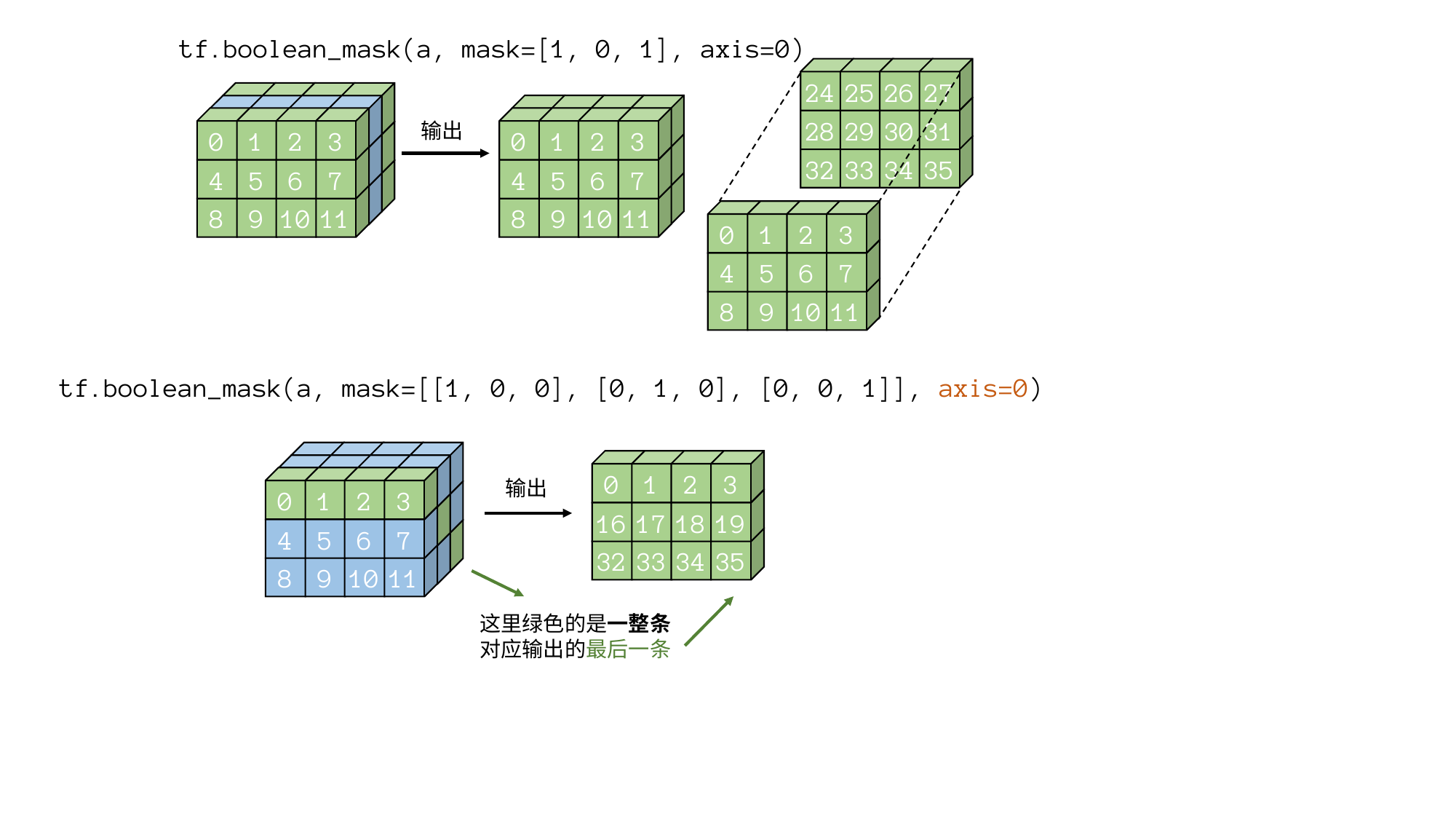

tf.boolean_mask(a, mask=[1, 0, 1], axis=0)
24
25
26
27
24
25
26
27
24
25
26
27
12
13
14
15
28
29
30
31
0
1
2
3
0
1
2
3
输出
28
29
30
31
28
29
30
31
16
17
18
19
32
33
34
35
4
5
6
7
4
5
6
7
32
33
34
35
32
33
34
35
20
21
22
23
8
9
10
11
8
9
10
11
0
1
2
3
4
5
6
7
8
9
10
11
tf.boolean_mask(a, mask=[[1, 0, 0], [0, 1, 0], [0, 0, 1]], axis=0)
24
25
26
27
0
1
2
3
12
13
14
15
0
1
2
3
输出
28
29
30
31
16
17
18
19
16
17
18
19
4
5
6
7
32
33
34
35
32
33
34
35
20
21
22
23
8
9
10
11
这里绿色的是一整条
对应输出的最后一条